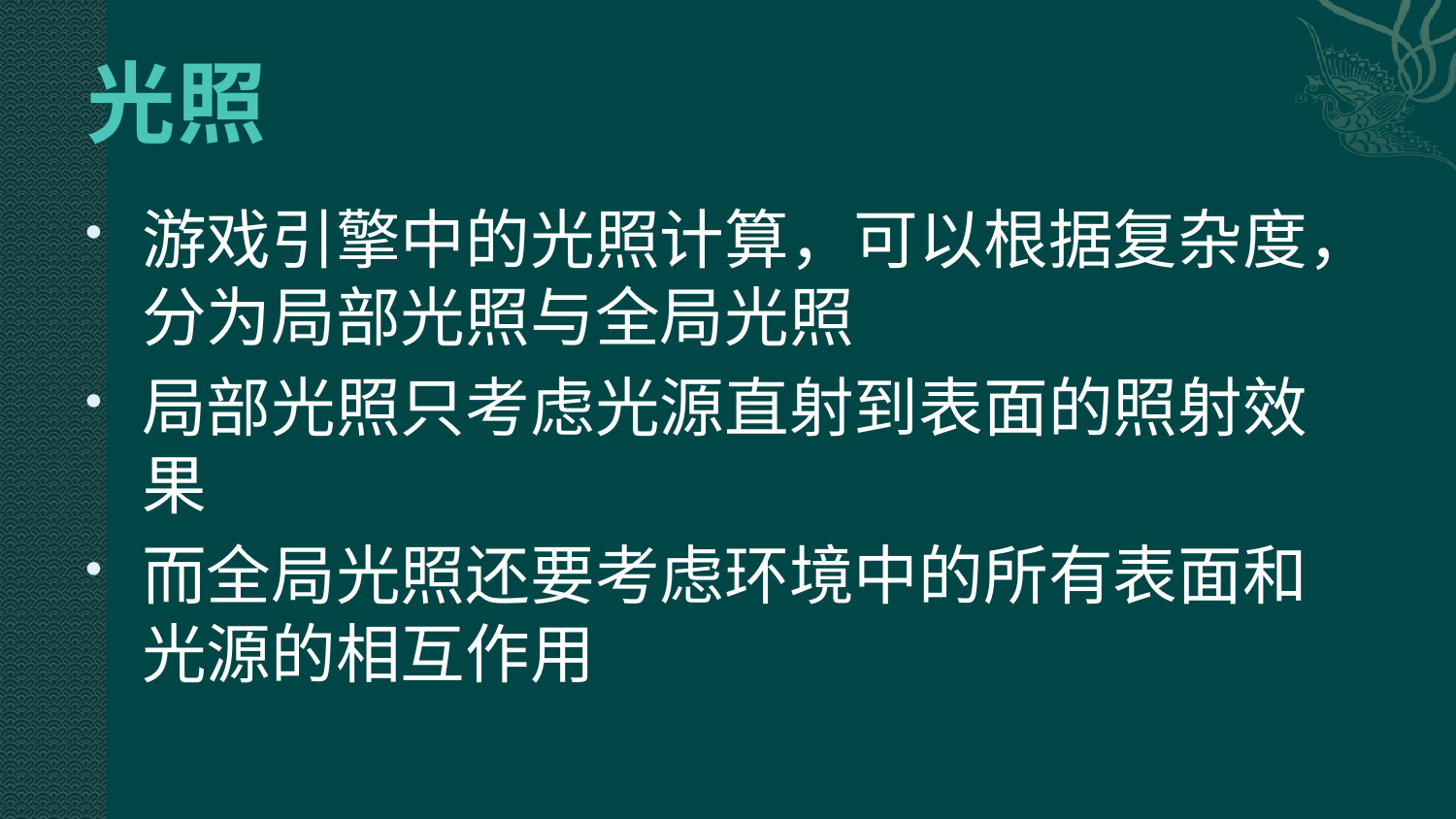

# 光照
游戏引擎中的光照计算，可以根据复杂度，分为局部光照与全局光照
局部光照只考虑光源直射到表面的照射效果
而全局光照还要考虑环境中的所有表面和光源的相互作用